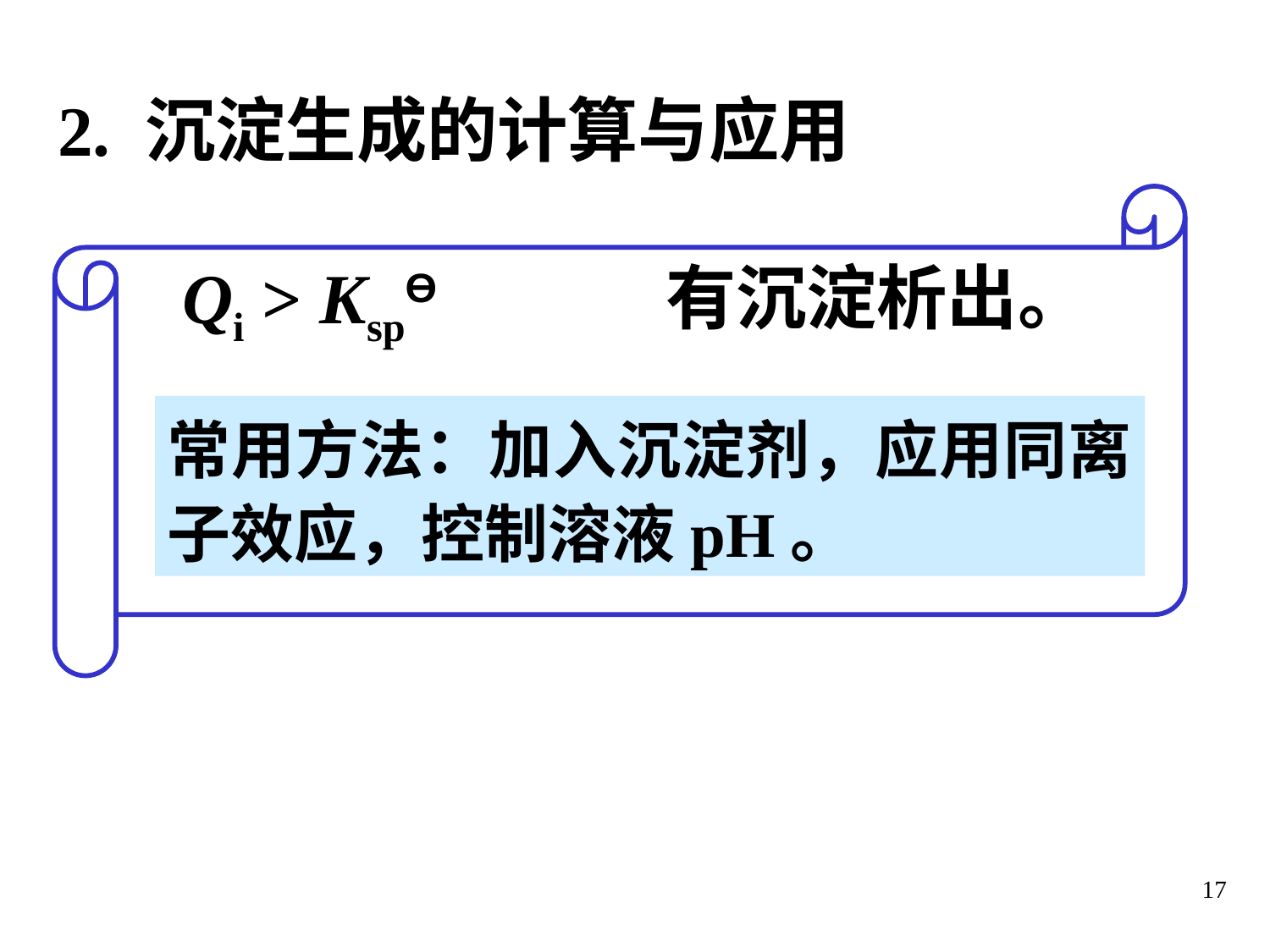

# 2. 沉淀生成的计算与应用
Qi > KspƟ     有沉淀析出。
常用方法：加入沉淀剂，应用同离子效应，控制溶液pH。
17